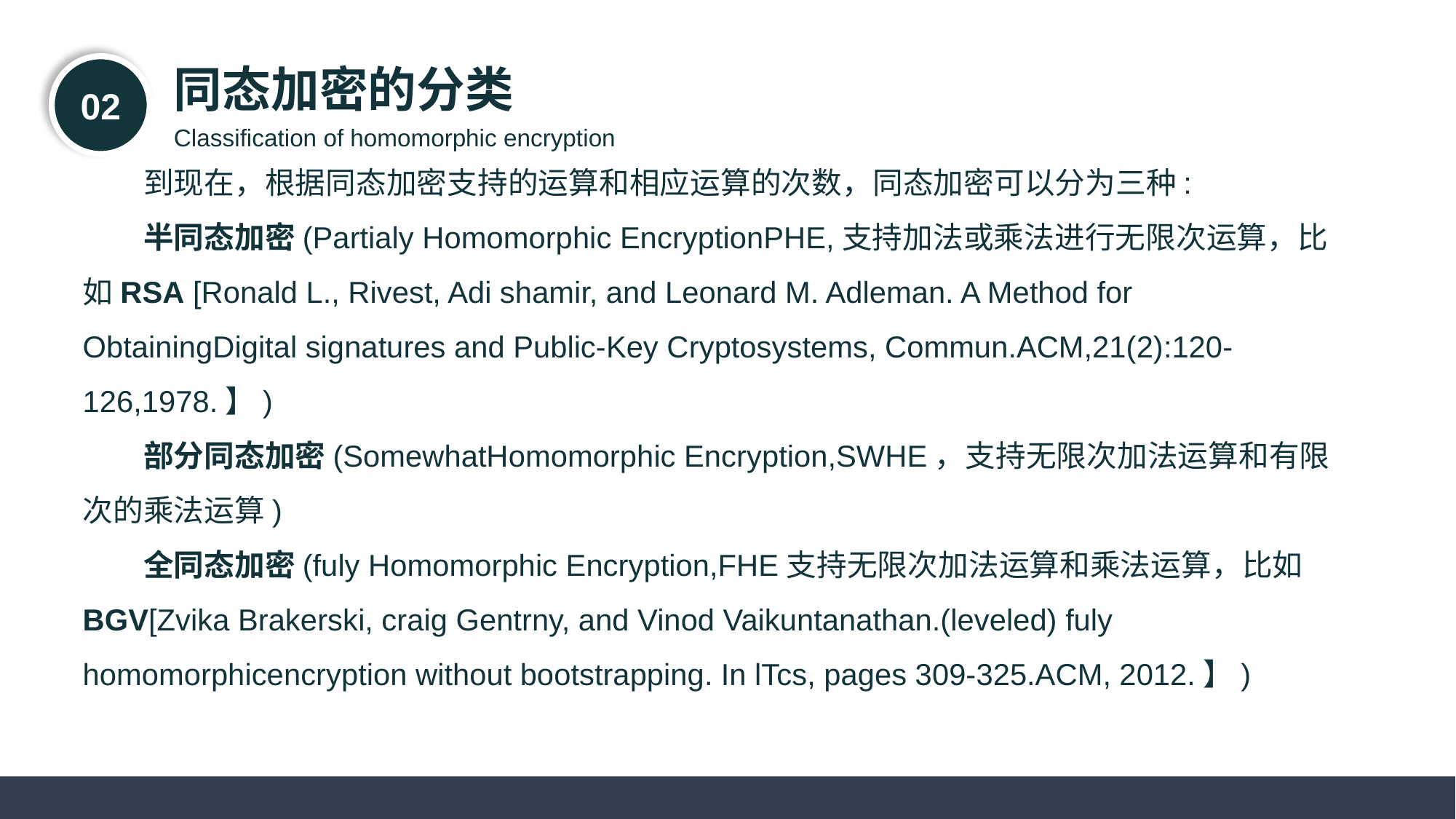

同态加密的分类
02

到现在，根据同态加密支持的运算和相应运算的次数，同态加密可以分为三种:
半同态加密(Partialy Homomorphic EncryptionPHE,支持加法或乘法进行无限次运算，比如RSA [Ronald L., Rivest, Adi shamir, and Leonard M. Adleman. A Method for ObtainingDigital signatures and Public-Key Cryptosystems, Commun.ACM,21(2):120-126,1978.】)
部分同态加密(SomewhatHomomorphic Encryption,SWHE，支持无限次加法运算和有限次的乘法运算)
全同态加密(fuly Homomorphic Encryption,FHE支持无限次加法运算和乘法运算，比如BGV[Zvika Brakerski, craig Gentrny, and Vinod Vaikuntanathan.(leveled) fuly homomorphicencryption without bootstrapping. In lTcs, pages 309-325.ACM, 2012.】)
Classification of homomorphic encryption